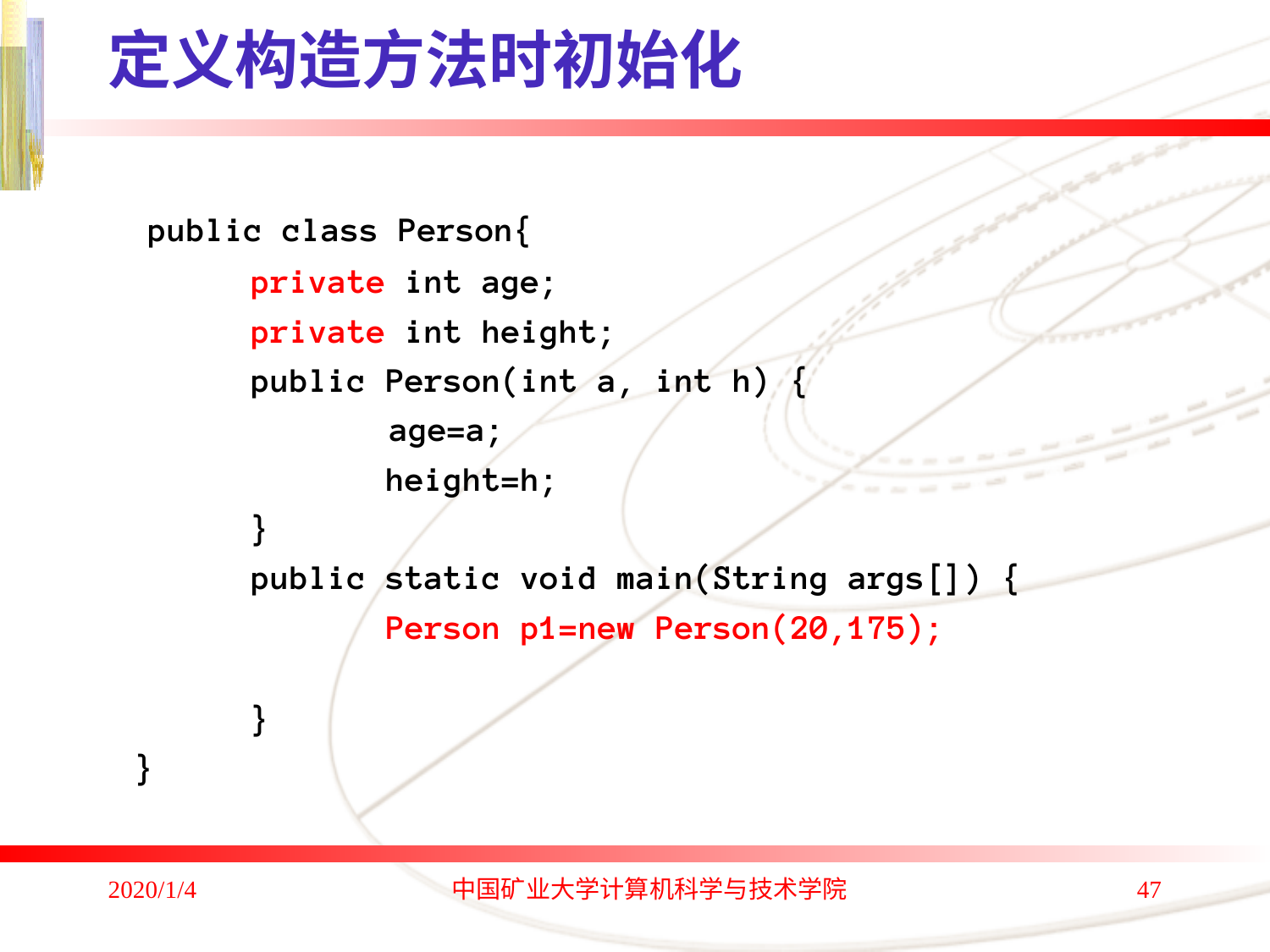

# 定义构造方法时初始化
 public class Person{
      private int age;
      private int height;
      public Person(int a, int h) {
		age=a;
             height=h;
      }
      public static void main(String args[]) {
             Person p1=new Person(20,175);
      }
}
2020/1/4
中国矿业大学计算机科学与技术学院
47